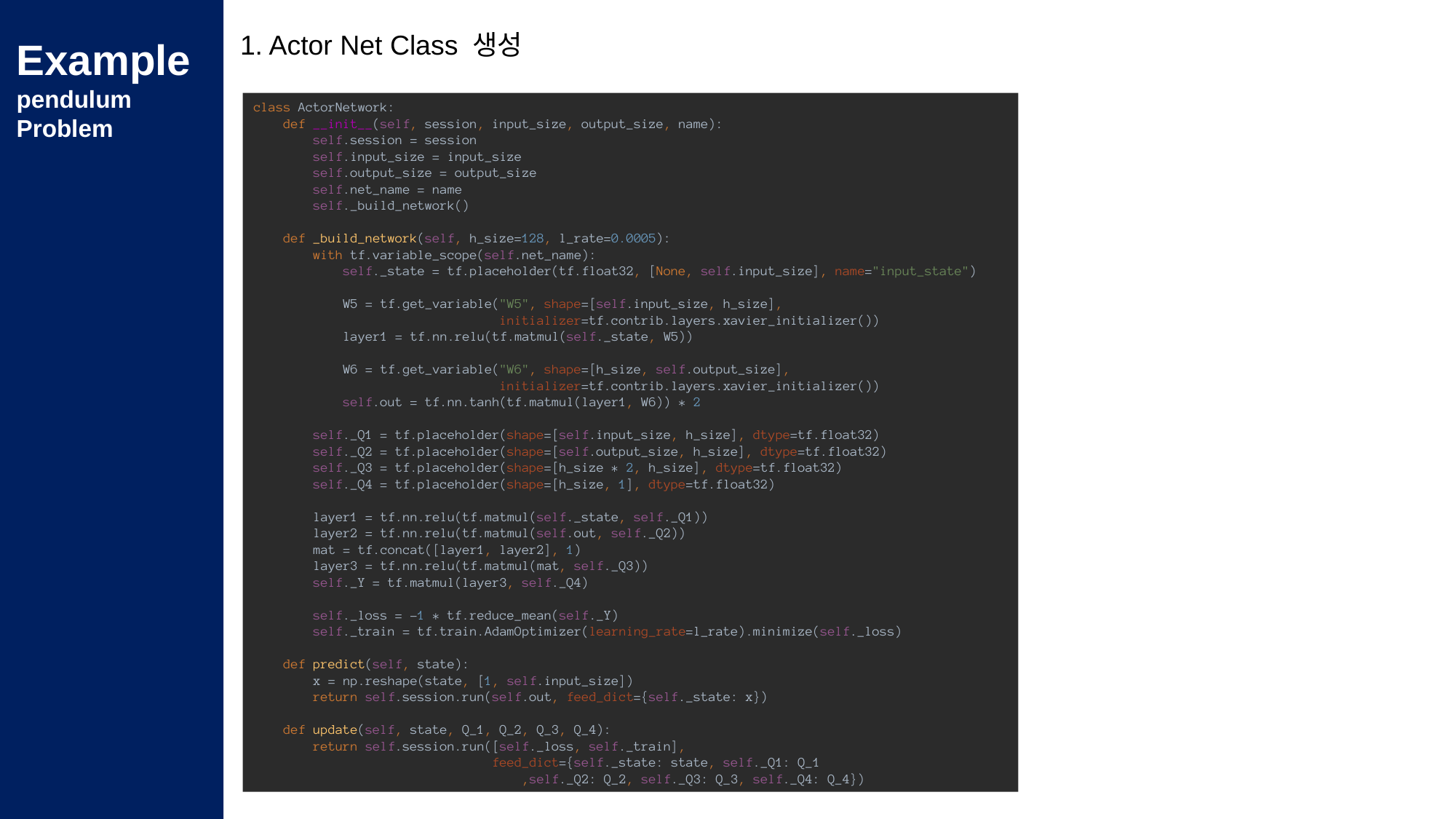

1. Actor Net Class 생성
Example
pendulum
Problem

class ActorNetwork:
    def __init__(self, session, input_size, output_size, name):
        self.session = session
        self.input_size = input_size
        self.output_size = output_size
        self.net_name = name
        self._build_network()
    def _build_network(self, h_size=128, l_rate=0.0005):
        with tf.variable_scope(self.net_name):
            self._state = tf.placeholder(tf.float32, [None, self.input_size], name="input_state")
            W5 = tf.get_variable("W5", shape=[self.input_size, h_size],
                                 initializer=tf.contrib.layers.xavier_initializer())
            layer1 = tf.nn.relu(tf.matmul(self._state, W5))
            W6 = tf.get_variable("W6", shape=[h_size, self.output_size],
                                 initializer=tf.contrib.layers.xavier_initializer())
            self.out = tf.nn.tanh(tf.matmul(layer1, W6)) * 2
        self._Q1 = tf.placeholder(shape=[self.input_size, h_size], dtype=tf.float32)
        self._Q2 = tf.placeholder(shape=[self.output_size, h_size], dtype=tf.float32)
        self._Q3 = tf.placeholder(shape=[h_size * 2, h_size], dtype=tf.float32)
        self._Q4 = tf.placeholder(shape=[h_size, 1], dtype=tf.float32)
        layer1 = tf.nn.relu(tf.matmul(self._state, self._Q1))
        layer2 = tf.nn.relu(tf.matmul(self.out, self._Q2))
        mat = tf.concat([layer1, layer2], 1)
        layer3 = tf.nn.relu(tf.matmul(mat, self._Q3))
        self._Y = tf.matmul(layer3, self._Q4)
        self._loss = -1 * tf.reduce_mean(self._Y)
        self._train = tf.train.AdamOptimizer(learning_rate=l_rate).minimize(self._loss)
    def predict(self, state):
        x = np.reshape(state, [1, self.input_size])
        return self.session.run(self.out, feed_dict={self._state: x})
    def update(self, state, Q_1, Q_2, Q_3, Q_4):
        return self.session.run([self._loss, self._train],
                                feed_dict={self._state: state, self._Q1: Q_1
                                    ,self._Q2: Q_2, self._Q3: Q_3, self._Q4: Q_4})